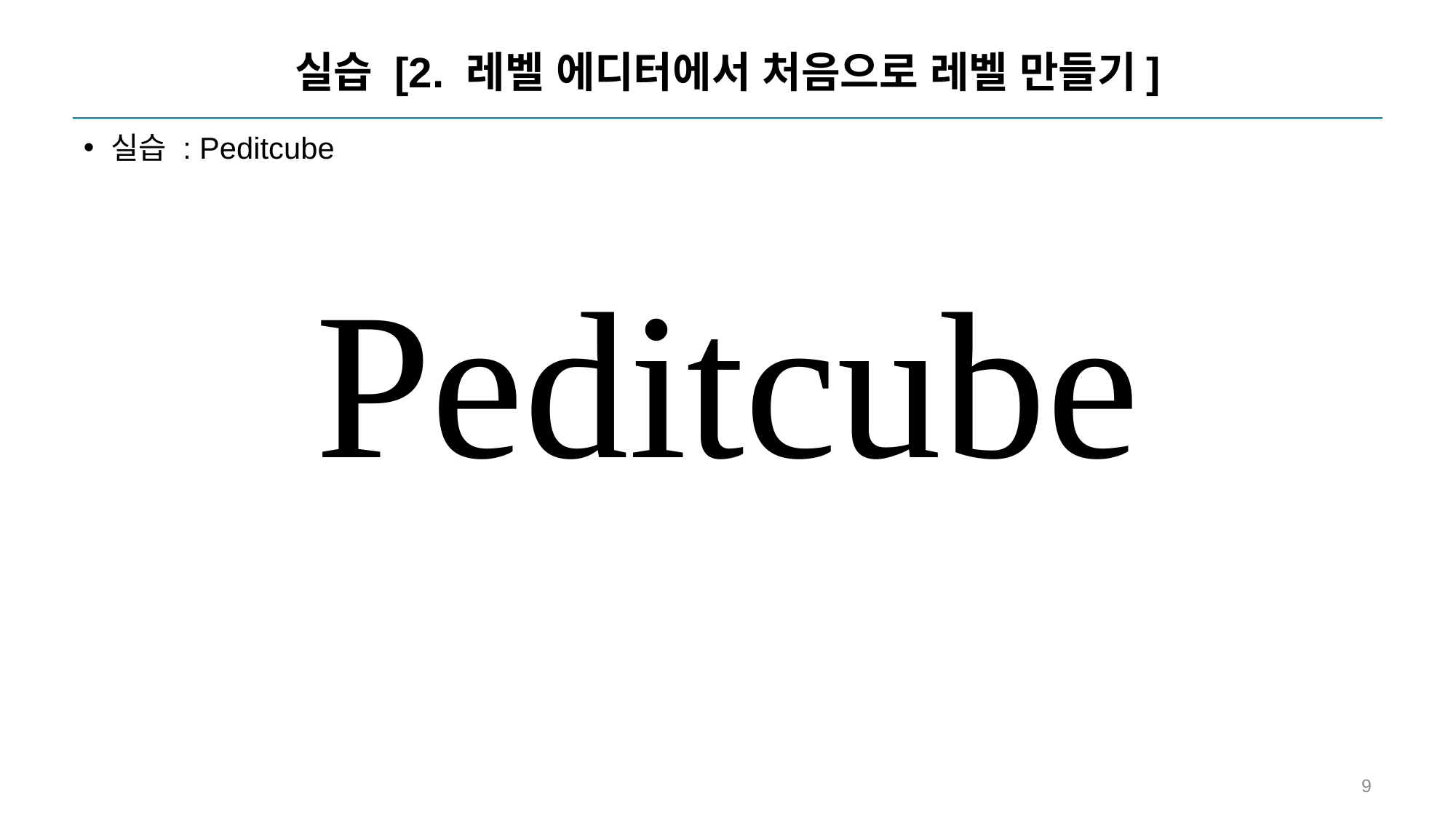

# 실습 [2. 레벨 에디터에서 처음으로 레벨 만들기]
실습 : Peditcube

Peditcube
9